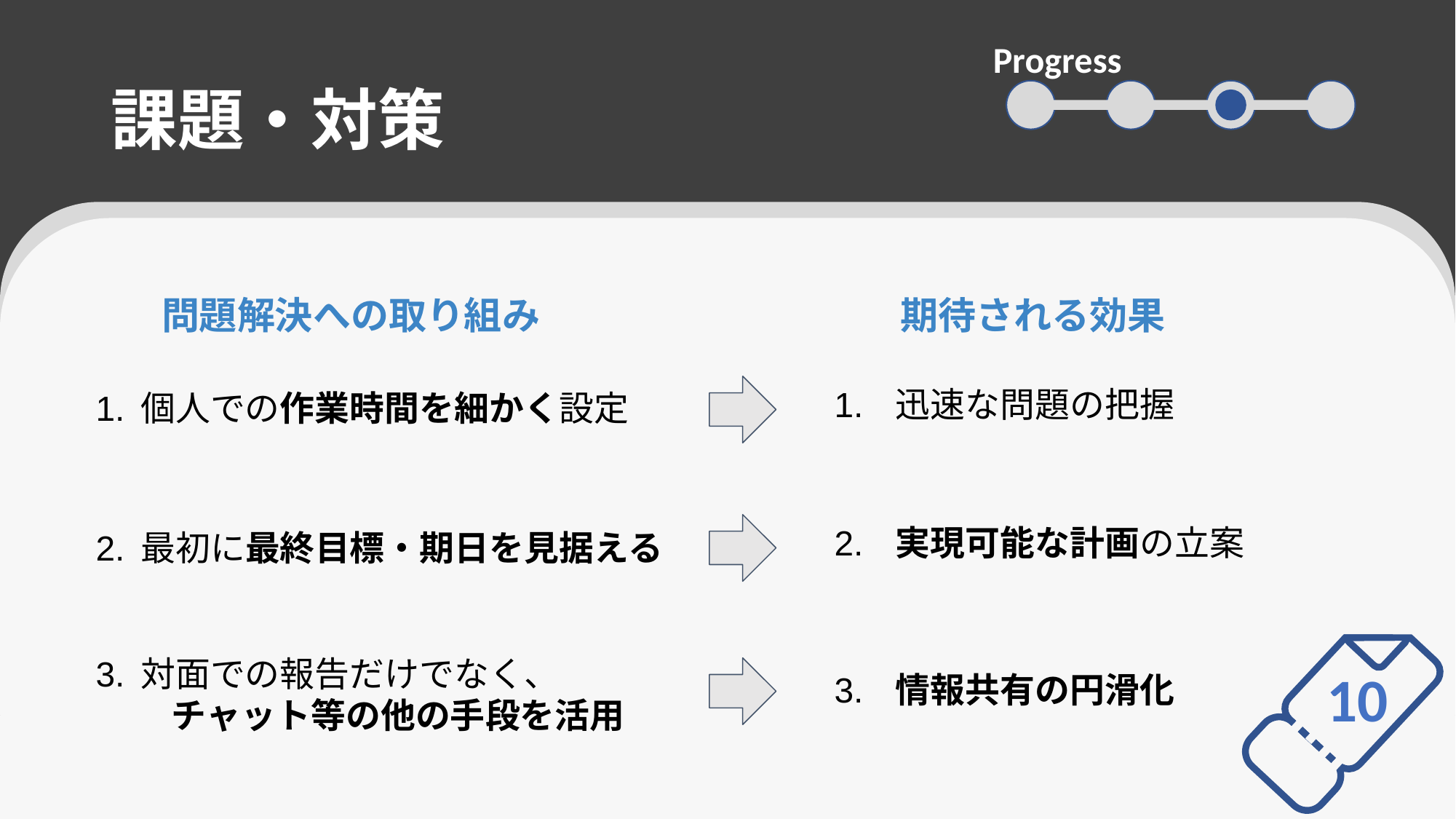

Progress
# 課題・対策

　　問題解決への取り組み

個人での作業時間を細かく設定

最初に最終目標・期日を見据える

対面での報告だけでなく、
　　  チャット等の他の手段を活用

　　期待される効果

 迅速な問題の把握

 実現可能な計画の立案

 情報共有の円滑化

10